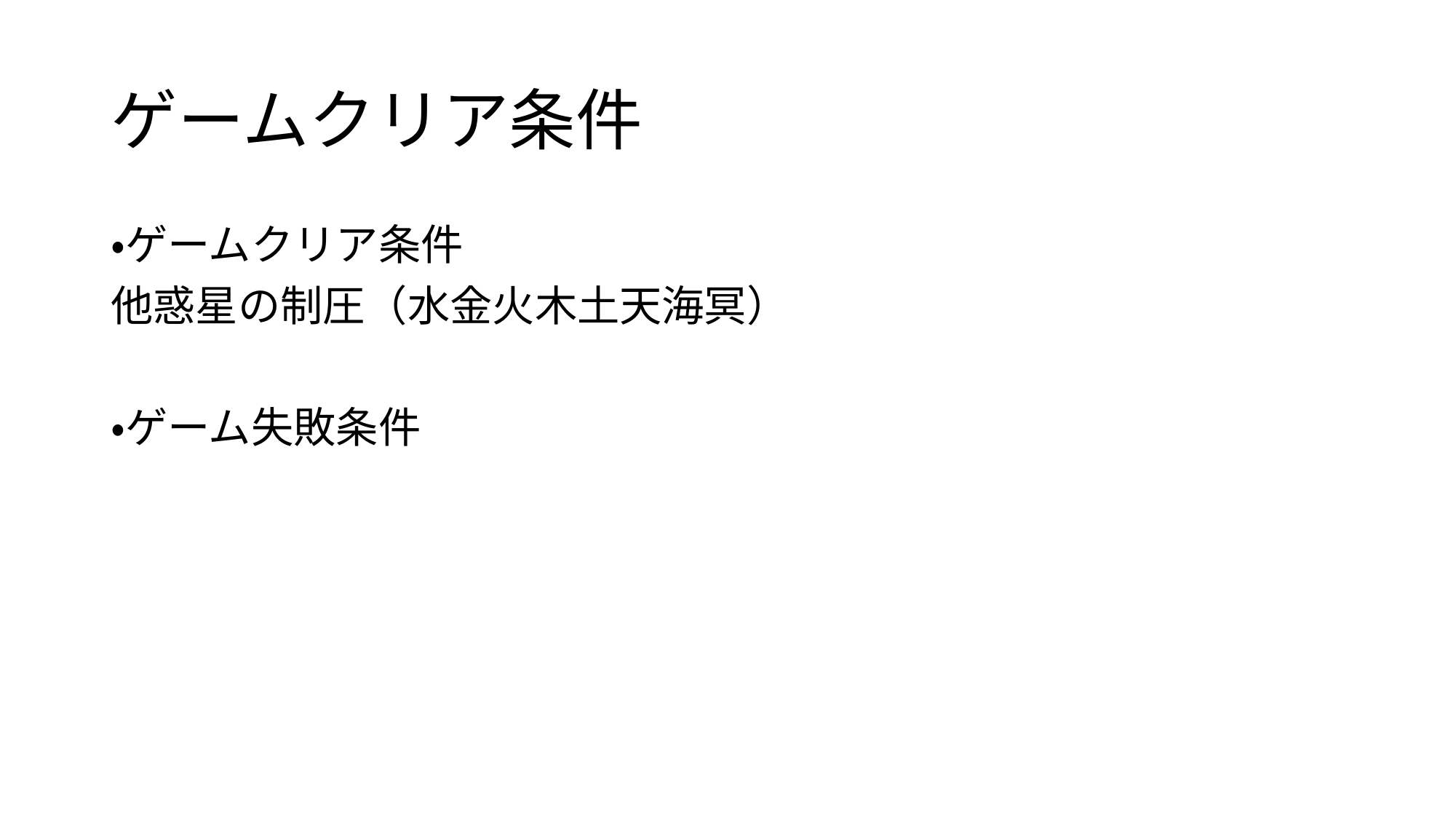

# ゲームクリア条件
・ゲームクリア条件
他惑星の制圧（水金火木土天海冥）

・ゲーム失敗条件